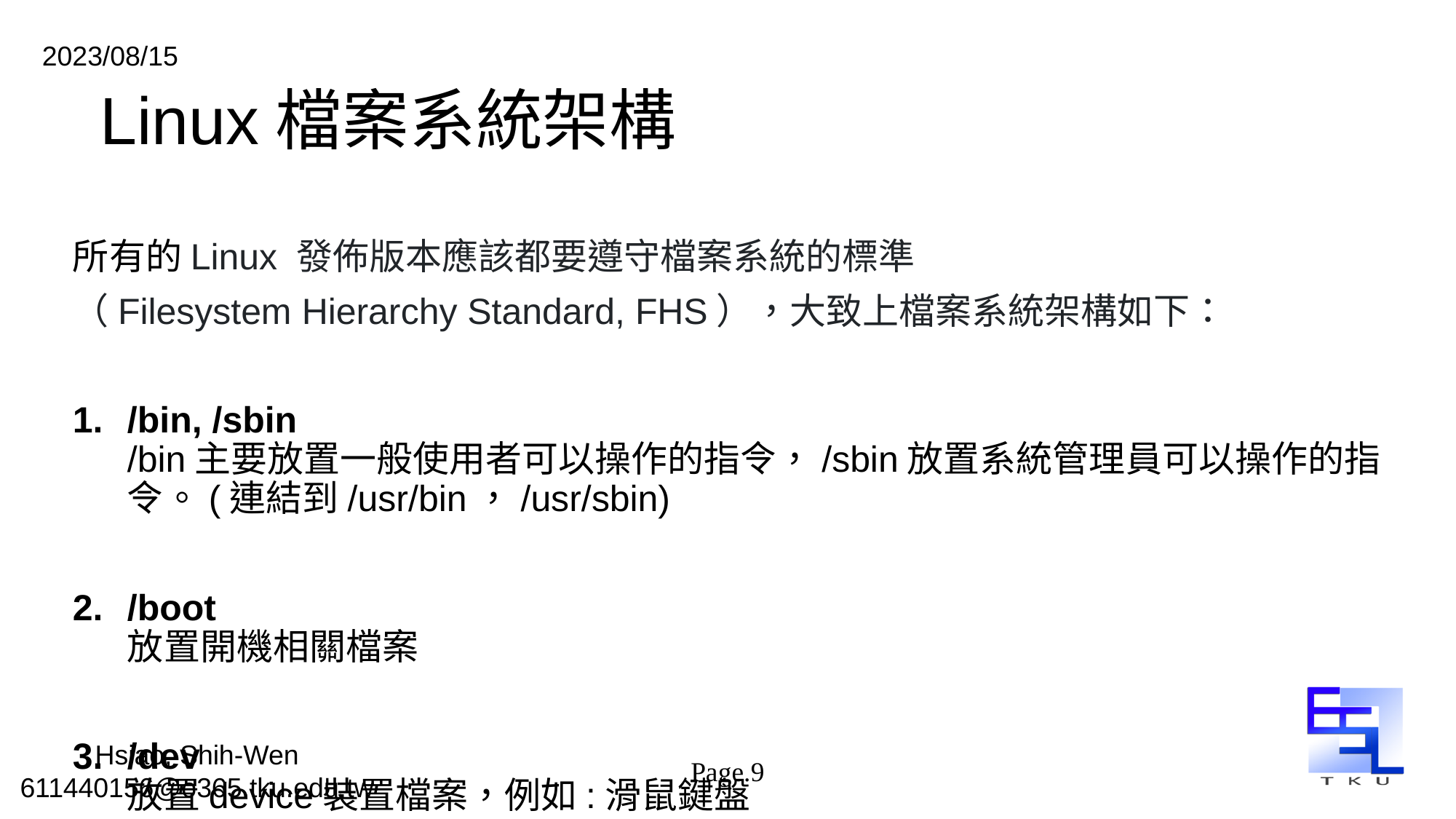

# Linux檔案系統架構
所有的Linux 發佈版本應該都要遵守檔案系統的標準
（Filesystem Hierarchy Standard, FHS），大致上檔案系統架構如下：

/bin, /sbin
/bin主要放置一般使用者可以操作的指令，/sbin放置系統管理員可以操作的指令。(連結到/usr/bin，/usr/sbin)

/boot
放置開機相關檔案

/dev
放置device裝置檔案，例如:滑鼠鍵盤